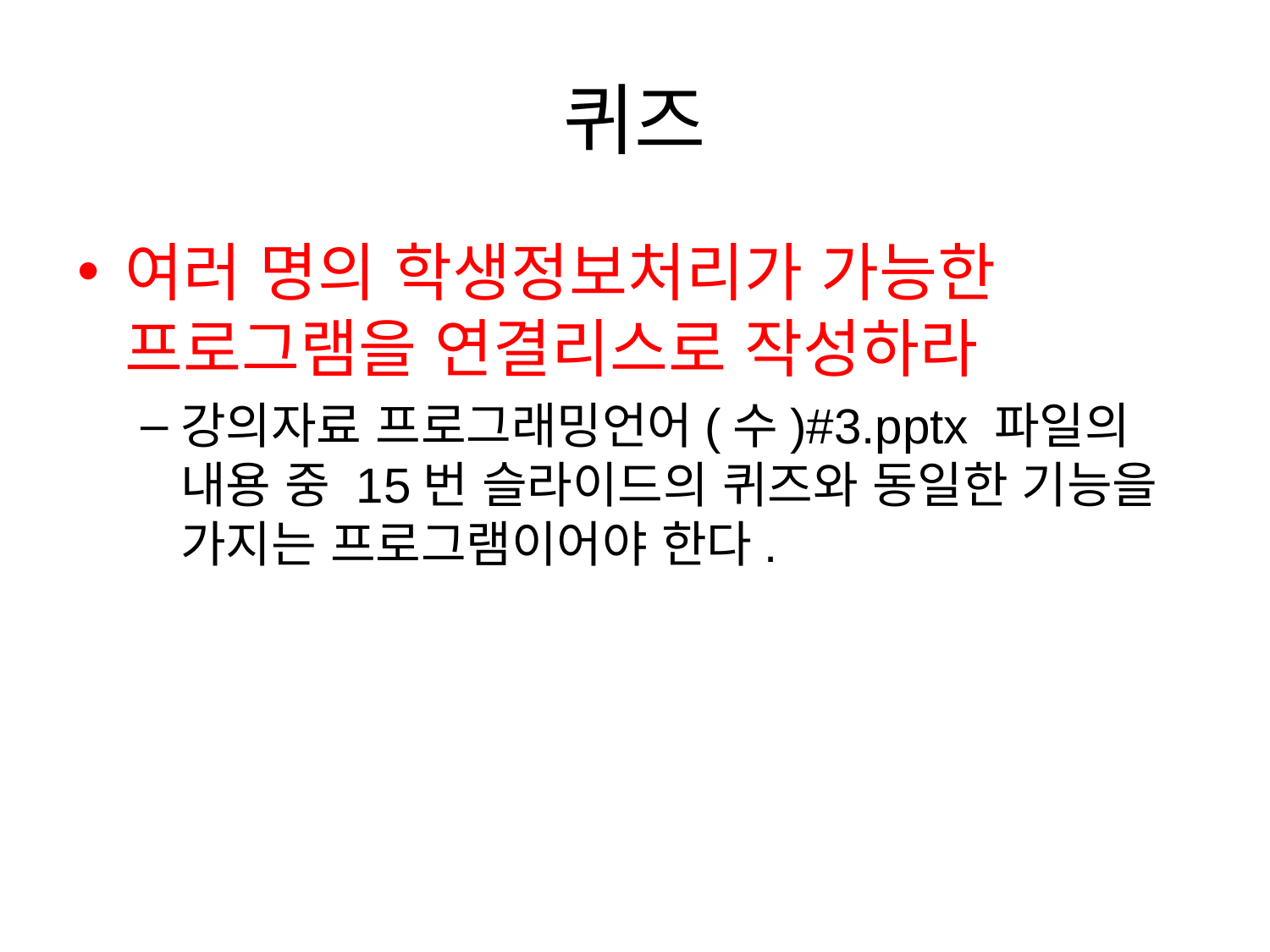

# 퀴즈
여러 명의 학생정보처리가 가능한 프로그램을 연결리스로 작성하라
강의자료 프로그래밍언어(수)#3.pptx 파일의 내용 중 15번 슬라이드의 퀴즈와 동일한 기능을 가지는 프로그램이어야 한다.